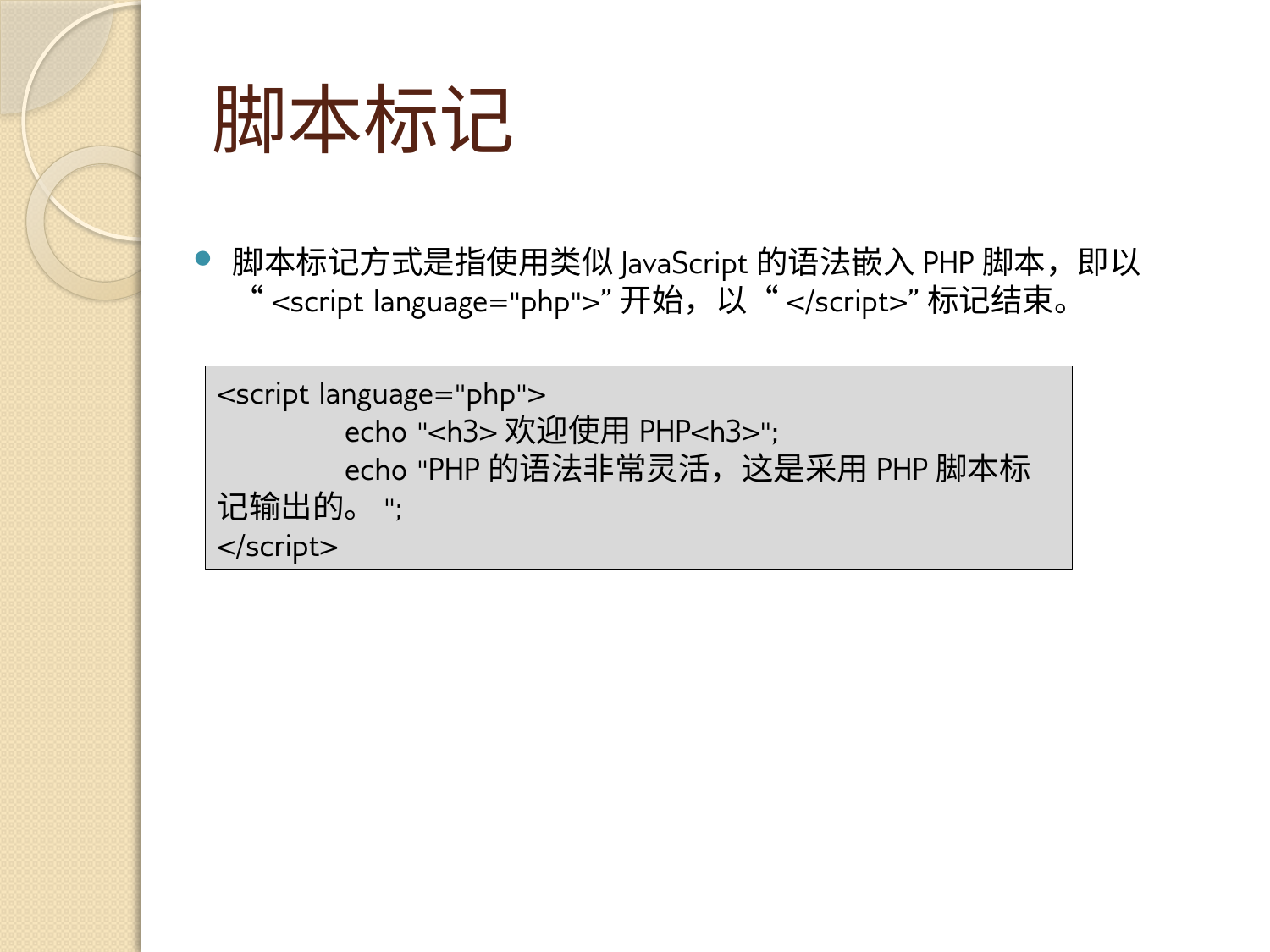

# 脚本标记
脚本标记方式是指使用类似JavaScript的语法嵌入PHP脚本，即以“<script language="php">”开始，以“</script>”标记结束。
<script language="php">
	echo "<h3>欢迎使用PHP<h3>";
	echo "PHP的语法非常灵活，这是采用PHP脚本标记输出的。";
</script>